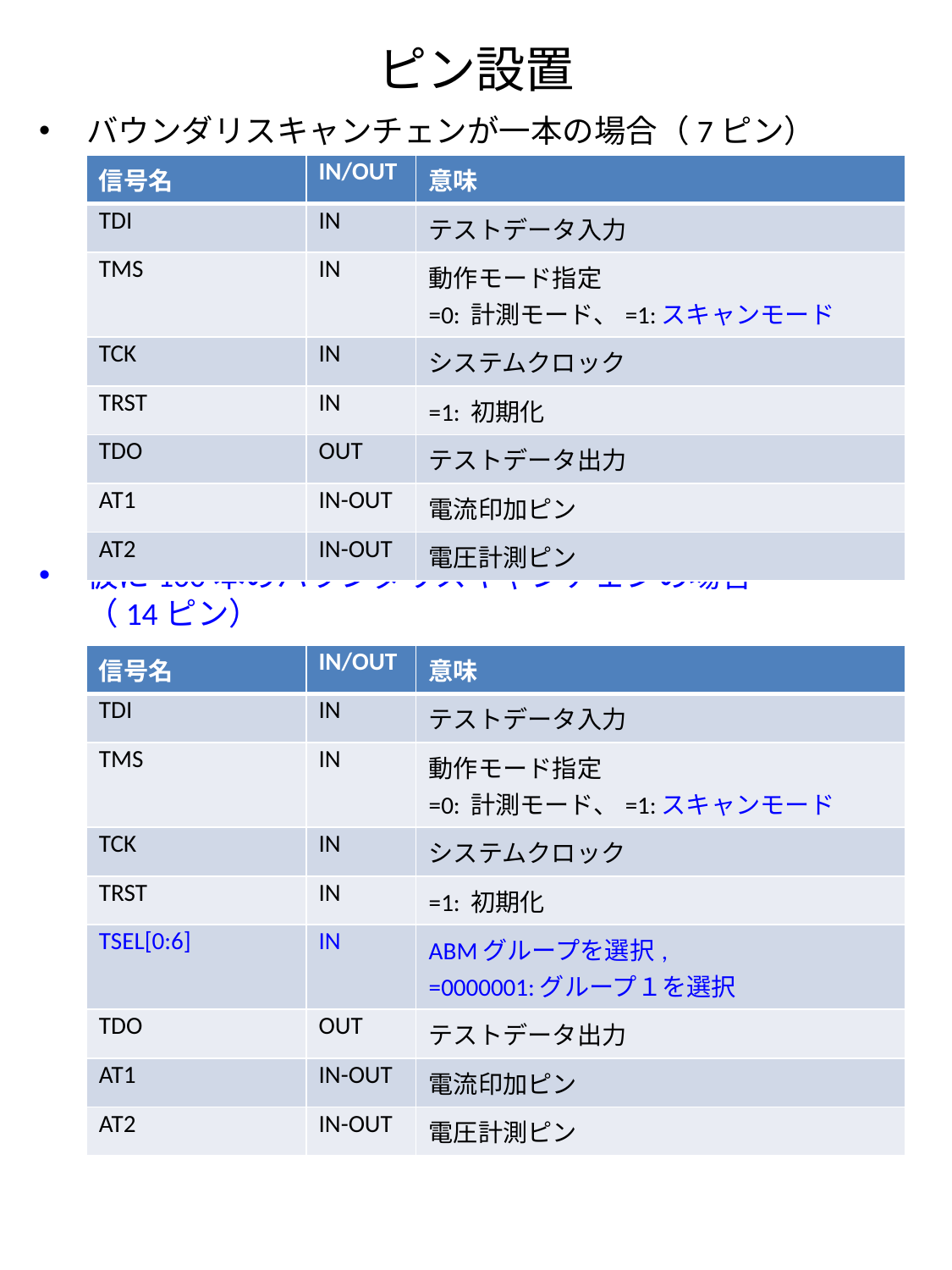

# ピン設置
バウンダリスキャンチェンが一本の場合（7ピン）

仮に100本のバウンダリスキャンチェンの場合（14ピン）

| 信号名 | IN/OUT | 意味 |
| --- | --- | --- |
| TDI | IN | テストデータ入力 |
| TMS | IN | 動作モード指定 =0: 計測モード、=1:スキャンモード |
| TCK | IN | システムクロック |
| TRST | IN | =1: 初期化 |
| TDO | OUT | テストデータ出力 |
| AT1 | IN-OUT | 電流印加ピン |
| AT2 | IN-OUT | 電圧計測ピン |
| 信号名 | IN/OUT | 意味 |
| --- | --- | --- |
| TDI | IN | テストデータ入力 |
| TMS | IN | 動作モード指定 =0: 計測モード、=1:スキャンモード |
| TCK | IN | システムクロック |
| TRST | IN | =1: 初期化 |
| TSEL[0:6] | IN | ABMグループを選択, =0000001:グループ１を選択 |
| TDO | OUT | テストデータ出力 |
| AT1 | IN-OUT | 電流印加ピン |
| AT2 | IN-OUT | 電圧計測ピン |